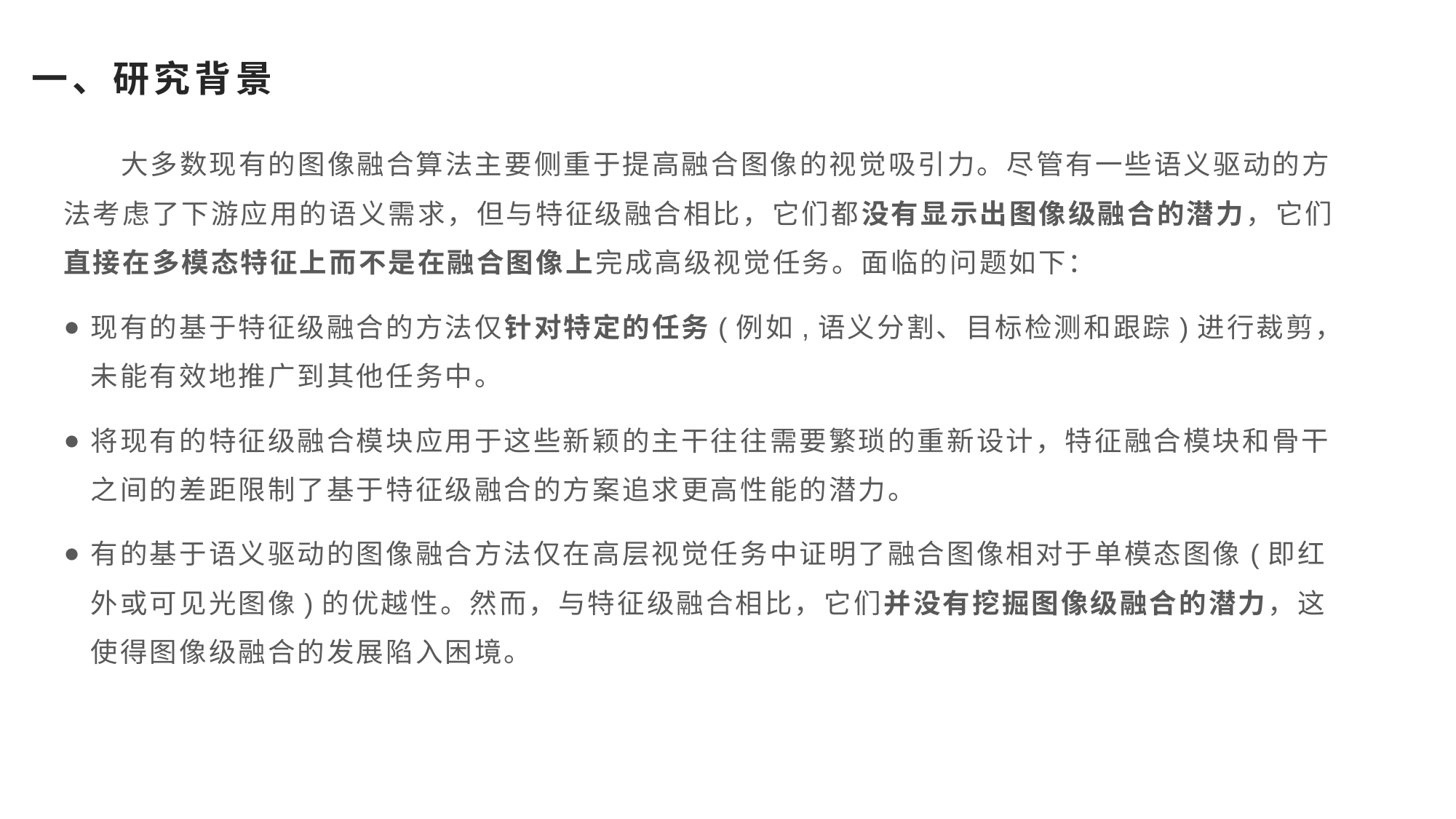

# 一、研究背景
      大多数现有的图像融合算法主要侧重于提高融合图像的视觉吸引力。尽管有一些语义驱动的方法考虑了下游应用的语义需求，但与特征级融合相比，它们都没有显示出图像级融合的潜力，它们直接在多模态特征上而不是在融合图像上完成高级视觉任务。面临的问题如下：
现有的基于特征级融合的方法仅针对特定的任务(例如,语义分割、目标检测和跟踪)进行裁剪，未能有效地推广到其他任务中。
将现有的特征级融合模块应用于这些新颖的主干往往需要繁琐的重新设计，特征融合模块和骨干之间的差距限制了基于特征级融合的方案追求更高性能的潜力。
有的基于语义驱动的图像融合方法仅在高层视觉任务中证明了融合图像相对于单模态图像(即红外或可见光图像)的优越性。然而，与特征级融合相比，它们并没有挖掘图像级融合的潜力，这使得图像级融合的发展陷入困境。